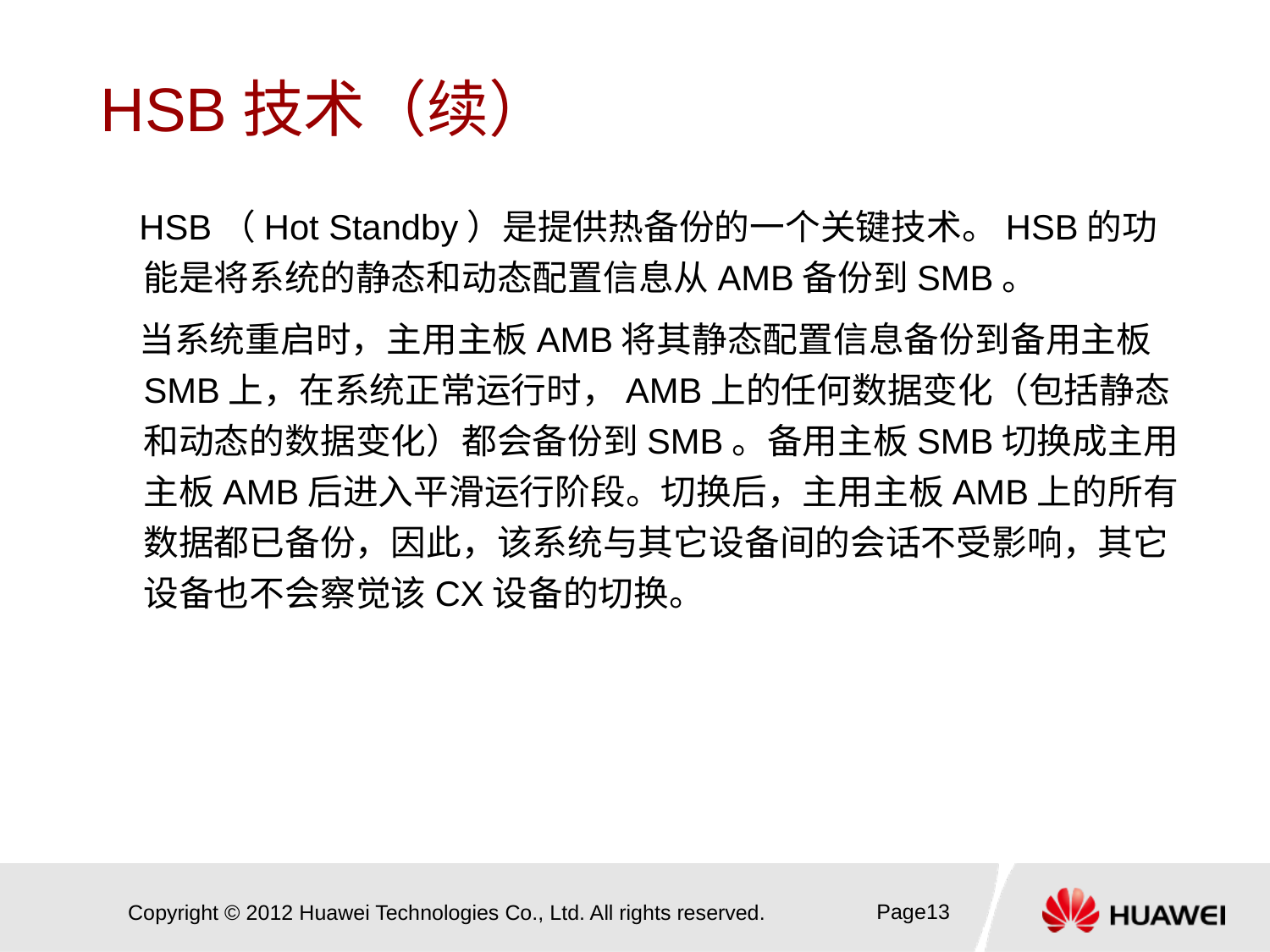

# HSB技术（续）
HSB（Hot Standby）是提供热备份的一个关键技术。HSB的功能是将系统的静态和动态配置信息从AMB备份到SMB。
当系统重启时，主用主板AMB将其静态配置信息备份到备用主板SMB上，在系统正常运行时，AMB上的任何数据变化（包括静态和动态的数据变化）都会备份到SMB。备用主板SMB切换成主用主板AMB后进入平滑运行阶段。切换后，主用主板AMB上的所有数据都已备份，因此，该系统与其它设备间的会话不受影响，其它设备也不会察觉该CX设备的切换。
Page13